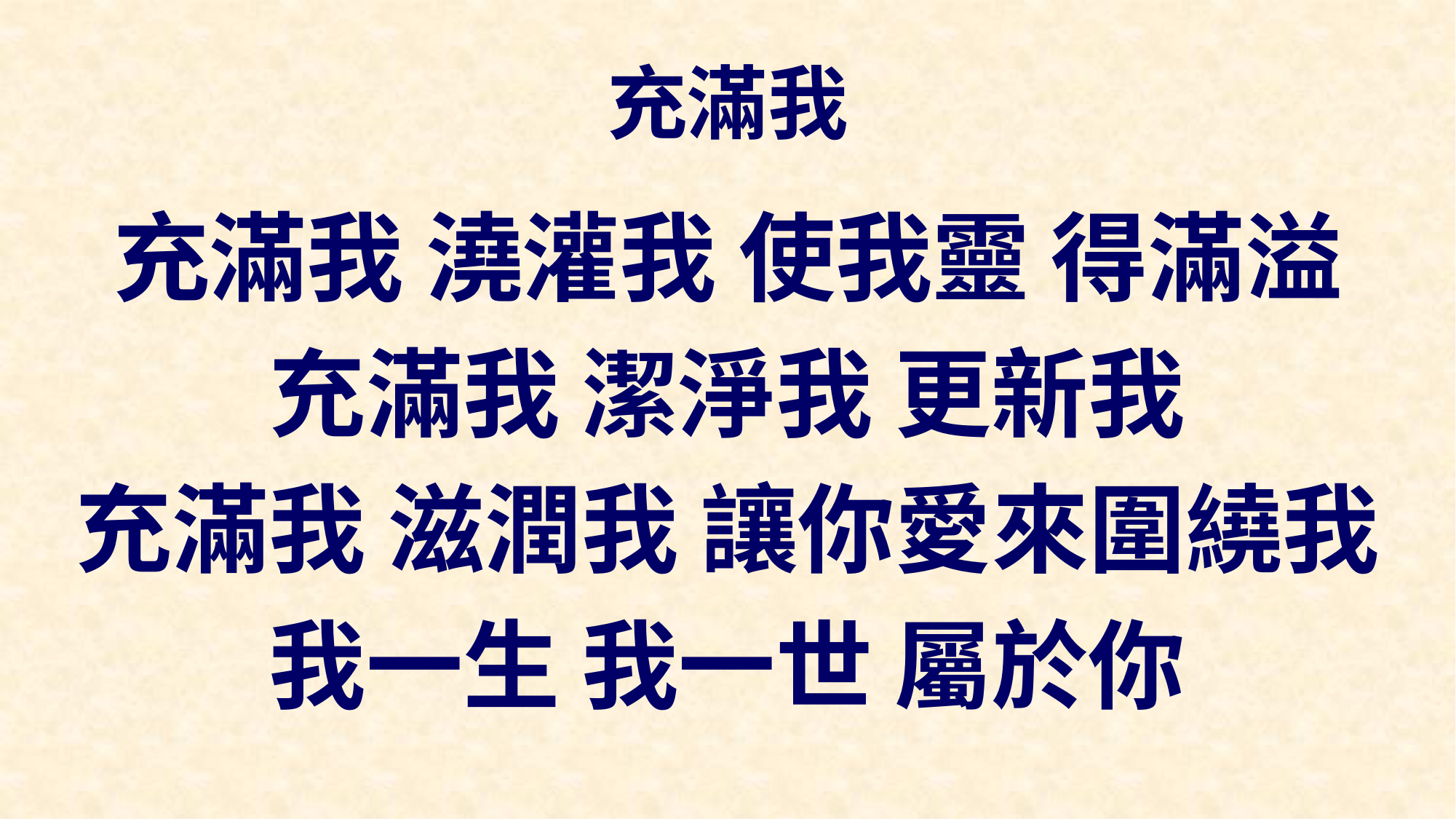

# 充滿我
充滿我 澆灌我 使我靈 得滿溢
充滿我 潔淨我 更新我
充滿我 滋潤我 讓你愛來圍繞我
我一生 我一世 屬於你